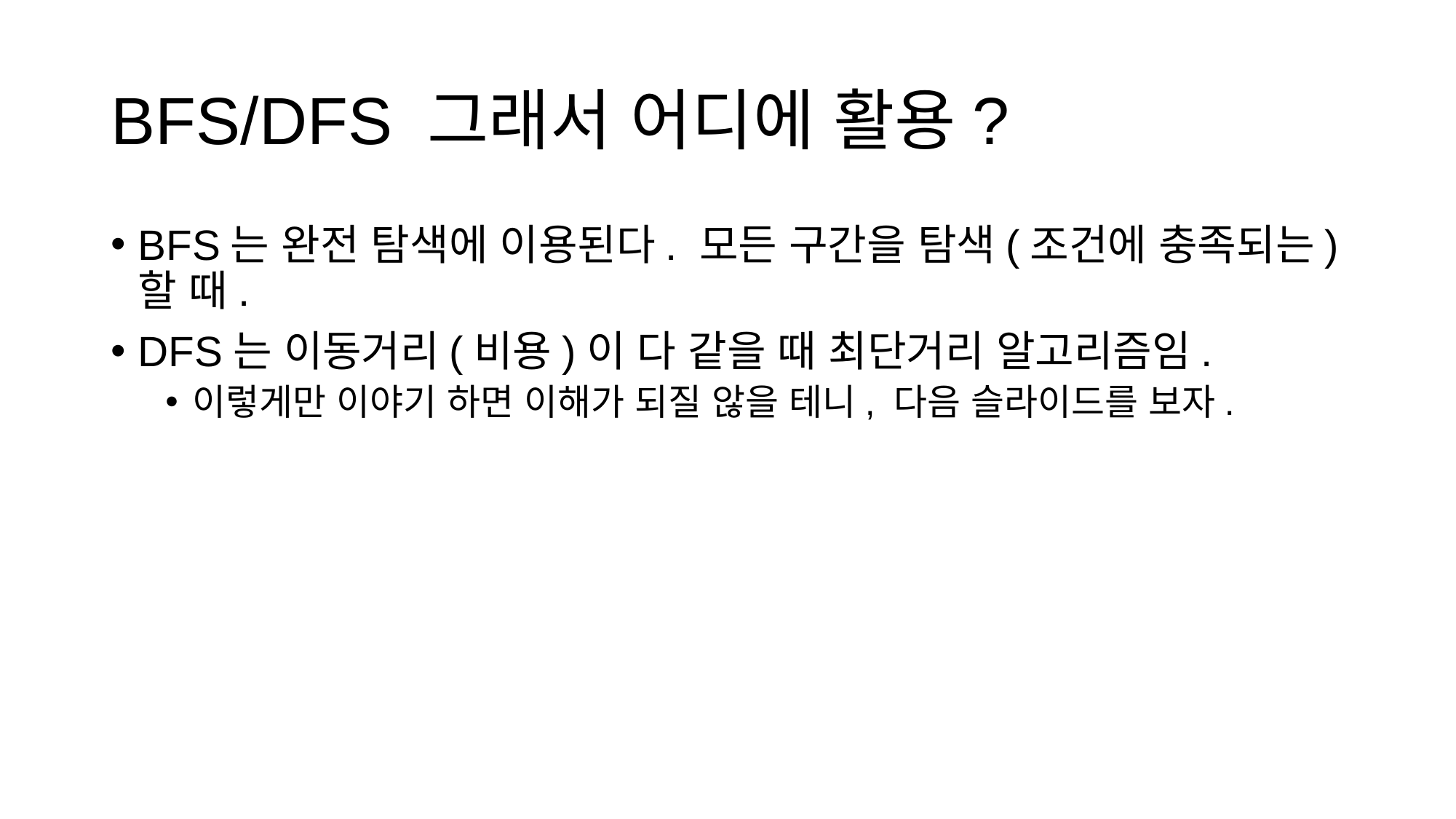

# BFS/DFS 그래서 어디에 활용?
BFS는 완전 탐색에 이용된다. 모든 구간을 탐색(조건에 충족되는)할 때.
DFS는 이동거리(비용)이 다 같을 때 최단거리 알고리즘임.
이렇게만 이야기 하면 이해가 되질 않을 테니, 다음 슬라이드를 보자.